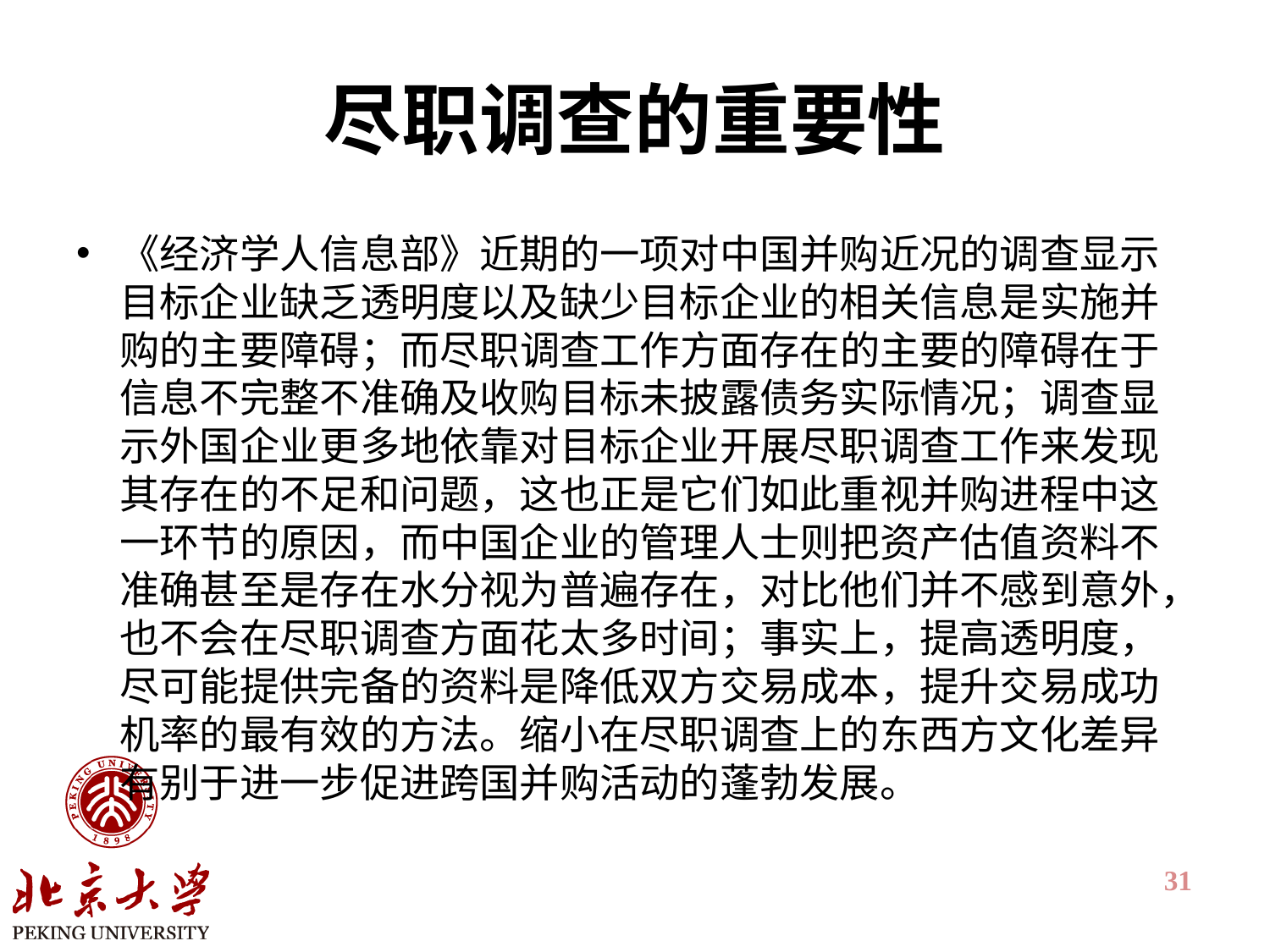

# 尽职调查的重要性
《经济学人信息部》近期的一项对中国并购近况的调查显示目标企业缺乏透明度以及缺少目标企业的相关信息是实施并购的主要障碍；而尽职调查工作方面存在的主要的障碍在于信息不完整不准确及收购目标未披露债务实际情况；调查显示外国企业更多地依靠对目标企业开展尽职调查工作来发现其存在的不足和问题，这也正是它们如此重视并购进程中这一环节的原因，而中国企业的管理人士则把资产估值资料不准确甚至是存在水分视为普遍存在，对比他们并不感到意外，也不会在尽职调查方面花太多时间；事实上，提高透明度，尽可能提供完备的资料是降低双方交易成本，提升交易成功机率的最有效的方法。缩小在尽职调查上的东西方文化差异有别于进一步促进跨国并购活动的蓬勃发展。
31